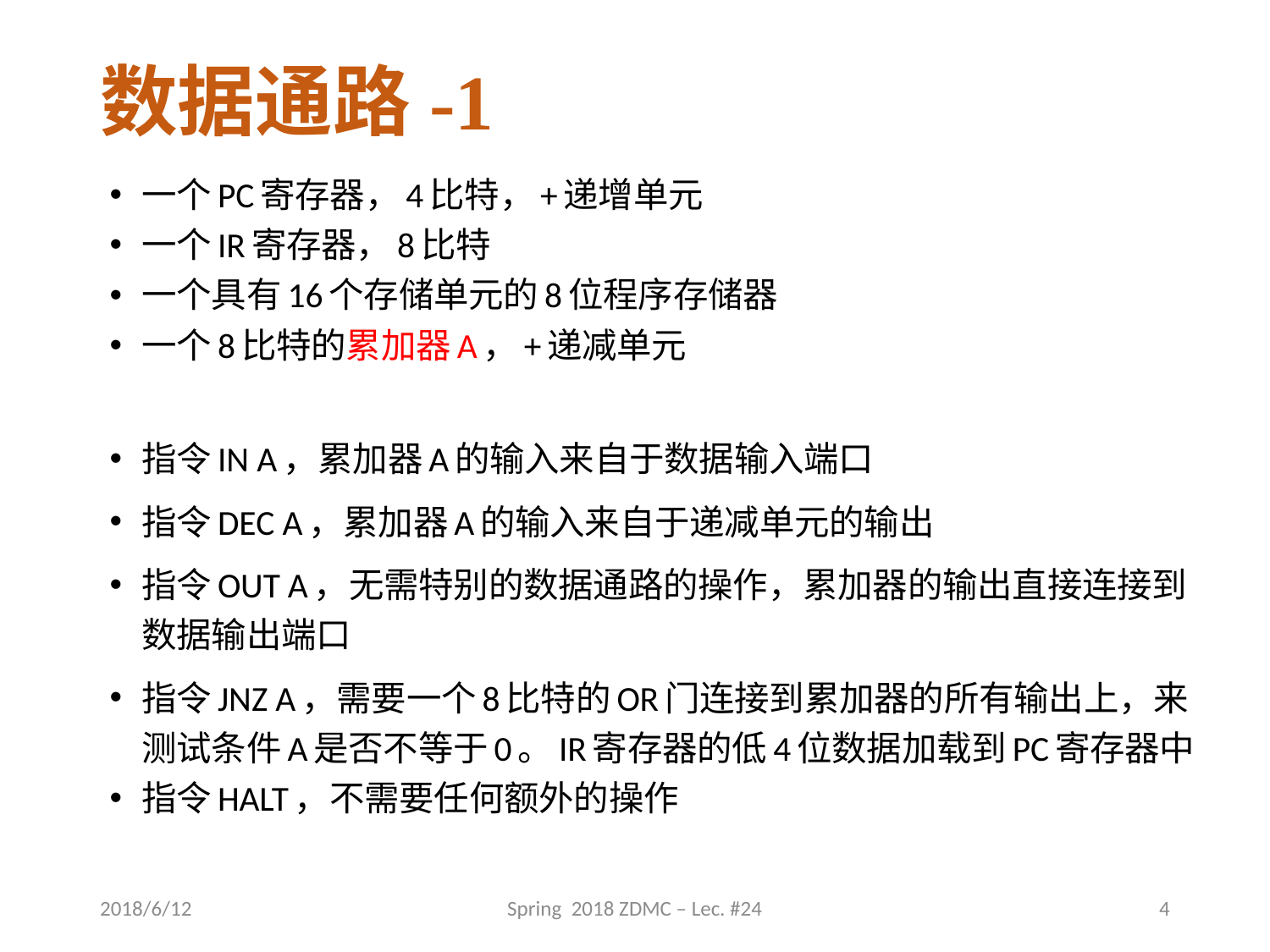

# 数据通路-1
一个PC寄存器，4比特，+递增单元
一个IR寄存器，8比特
一个具有16个存储单元的8位程序存储器
一个8比特的累加器A，+递减单元

指令IN A，累加器A的输入来自于数据输入端口
指令DEC A，累加器A的输入来自于递减单元的输出
指令OUT A，无需特别的数据通路的操作，累加器的输出直接连接到数据输出端口
指令JNZ A，需要一个8比特的OR门连接到累加器的所有输出上，来测试条件A是否不等于0。IR寄存器的低4位数据加载到PC寄存器中
指令HALT，不需要任何额外的操作
2018/6/12
Spring  2018 ZDMC – Lec. #24
4